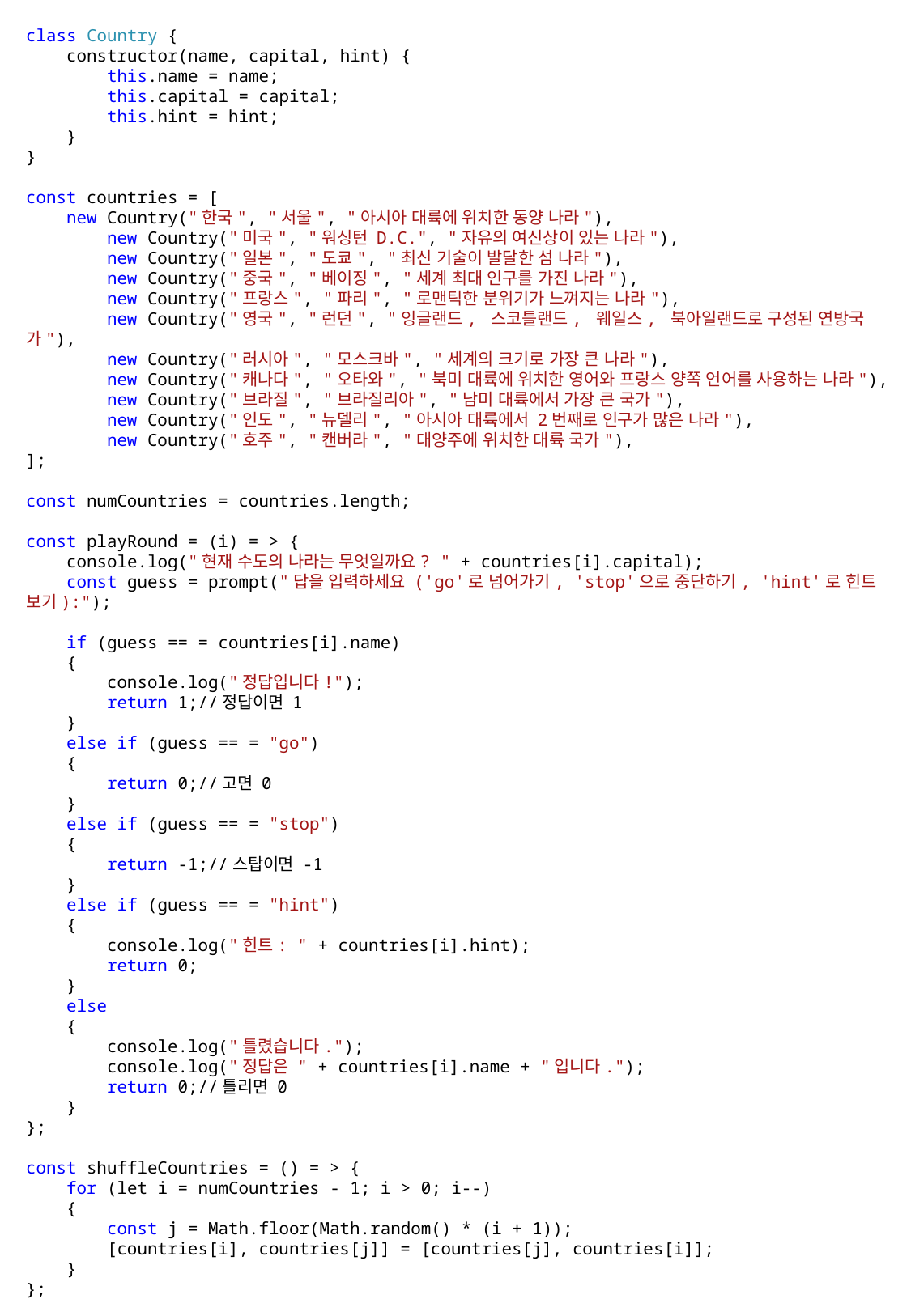

class Country {
    constructor(name, capital, hint) {
        this.name = name;
        this.capital = capital;
        this.hint = hint;
    }
}

const countries = [
    new Country("한국", "서울", "아시아 대륙에 위치한 동양 나라"),
        new Country("미국", "워싱턴 D.C.", "자유의 여신상이 있는 나라"),
        new Country("일본", "도쿄", "최신 기술이 발달한 섬 나라"),
        new Country("중국", "베이징", "세계 최대 인구를 가진 나라"),
        new Country("프랑스", "파리", "로맨틱한 분위기가 느껴지는 나라"),
        new Country("영국", "런던", "잉글랜드, 스코틀랜드, 웨일스, 북아일랜드로 구성된 연방국가"),
        new Country("러시아", "모스크바", "세계의 크기로 가장 큰 나라"),
        new Country("캐나다", "오타와", "북미 대륙에 위치한 영어와 프랑스 양쪽 언어를 사용하는 나라"),
        new Country("브라질", "브라질리아", "남미 대륙에서 가장 큰 국가"),
        new Country("인도", "뉴델리", "아시아 대륙에서 2번째로 인구가 많은 나라"),
        new Country("호주", "캔버라", "대양주에 위치한 대륙 국가"),
];

const numCountries = countries.length;

const playRound = (i) = > {
    console.log("현재 수도의 나라는 무엇일까요? " + countries[i].capital);
    const guess = prompt("답을 입력하세요 ('go'로 넘어가기, 'stop'으로 중단하기, 'hint'로 힌트 보기):");

    if (guess == = countries[i].name)
    {
        console.log("정답입니다!");
        return 1;//정답이면 1
    }
    else if (guess == = "go")
    {
        return 0;//고면 0
    }
    else if (guess == = "stop")
    {
        return -1;//스탑이면 -1
    }
    else if (guess == = "hint")
    {
        console.log("힌트: " + countries[i].hint);
        return 0;
    }
    else
    {
        console.log("틀렸습니다.");
        console.log("정답은 " + countries[i].name + "입니다.");
        return 0;//틀리면 0
    }
};

const shuffleCountries = () = > {
    for (let i = numCountries - 1; i > 0; i--)
    {
        const j = Math.floor(Math.random() * (i + 1));
        [countries[i], countries[j]] = [countries[j], countries[i]];
    }
};